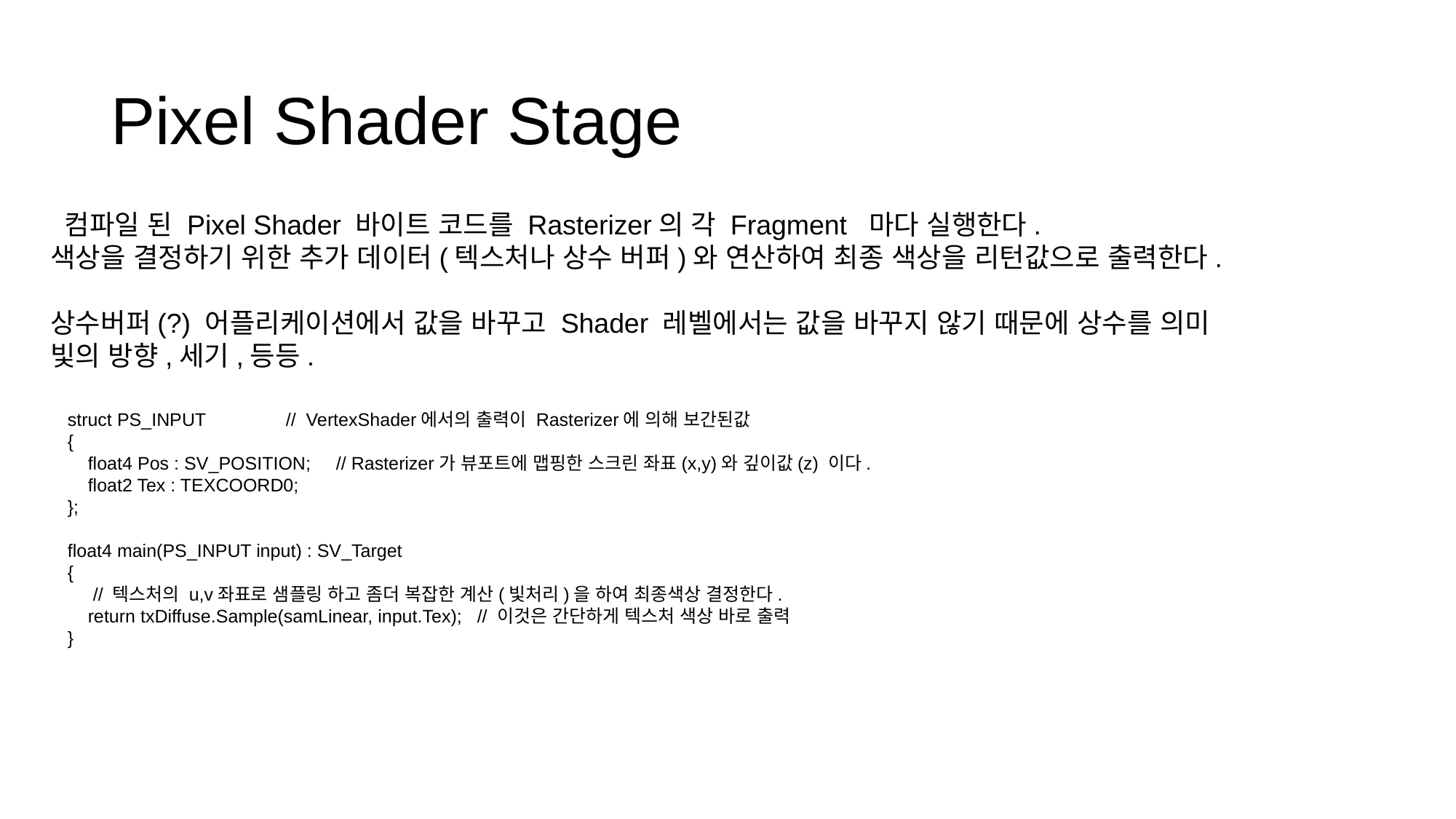

# Pixel Shader Stage
 컴파일 된 Pixel Shader 바이트 코드를 Rasterizer의 각 Fragment  마다 실행한다.
색상을 결정하기 위한 추가 데이터(텍스처나 상수 버퍼)와 연산하여 최종 색상을 리턴값으로 출력한다.

상수버퍼(?) 어플리케이션에서 값을 바꾸고 Shader 레벨에서는 값을 바꾸지 않기 때문에 상수를 의미
빛의 방향,세기,등등.
struct PS_INPUT	//  VertexShader에서의 출력이 Rasterizer에 의해 보간된값
{
    float4 Pos : SV_POSITION;     // Rasterizer가 뷰포트에 맵핑한 스크린 좌표(x,y)와 깊이값(z) 이다.
    float2 Tex : TEXCOORD0;
};

float4 main(PS_INPUT input) : SV_Target
{
     // 텍스처의 u,v좌표로 샘플링 하고 좀더 복잡한 계산(빛처리)을 하여 최종색상 결정한다.
    return txDiffuse.Sample(samLinear, input.Tex);   // 이것은 간단하게 텍스처 색상 바로 출력
}